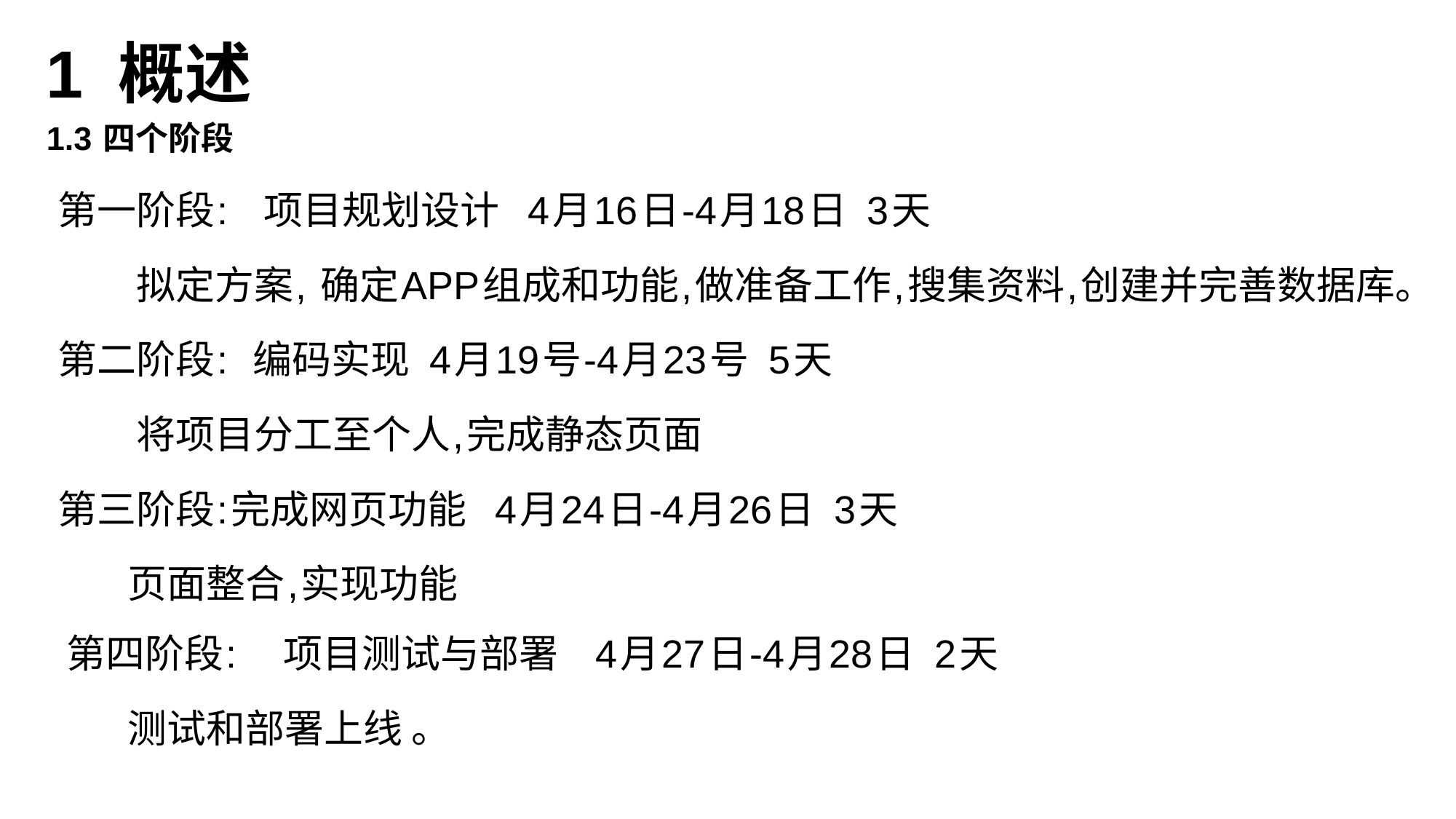

# 1 概述
1.3 四个阶段
 第一阶段:   项目规划设计   4月16日-4月18日  3天
          拟定方案, 确定APP组成和功能,做准备工作,搜集资料,创建并完善数据库。
 第二阶段:  编码实现  4月19号-4月23号  5天
          将项目分工至个人,完成静态页面
 第三阶段:完成网页功能   4月24日-4月26日  3天
         页面整合,实现功能
  第四阶段:    项目测试与部署    4月27日-4月28日  2天
         测试和部署上线 。